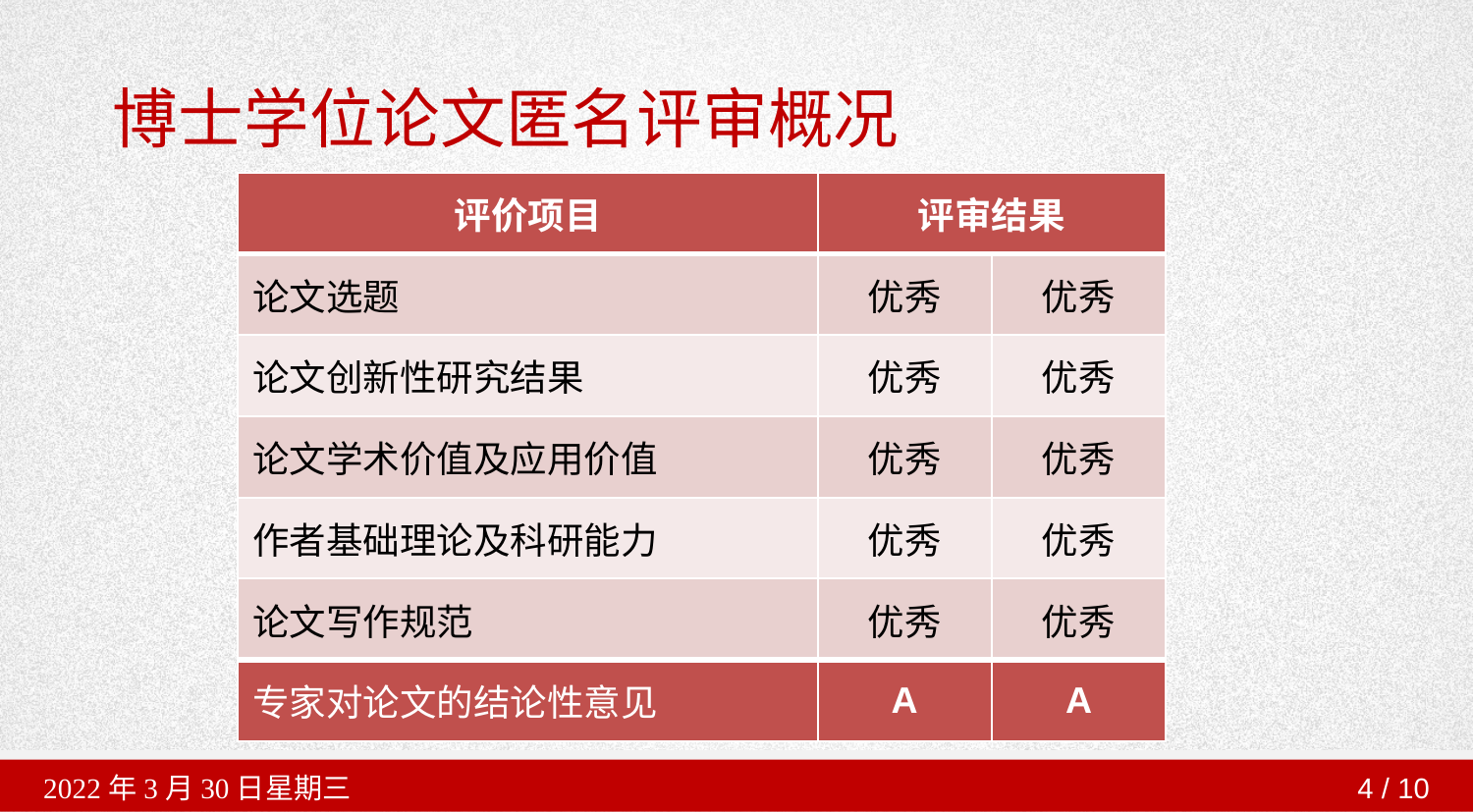

# 博士学位论文匿名评审概况

| 评价项目 | 评审结果 |  |
| --- | --- | --- |
| 论文选题 | 优秀 | 优秀 |
| 论文创新性研究结果 | 优秀 | 优秀 |
| 论文学术价值及应用价值 | 优秀 | 优秀 |
| 作者基础理论及科研能力 | 优秀 | 优秀 |
| 论文写作规范 | 优秀 | 优秀 |
| 专家对论文的结论性意见 | A | A |
2022年3月30日星期三
4 / 10